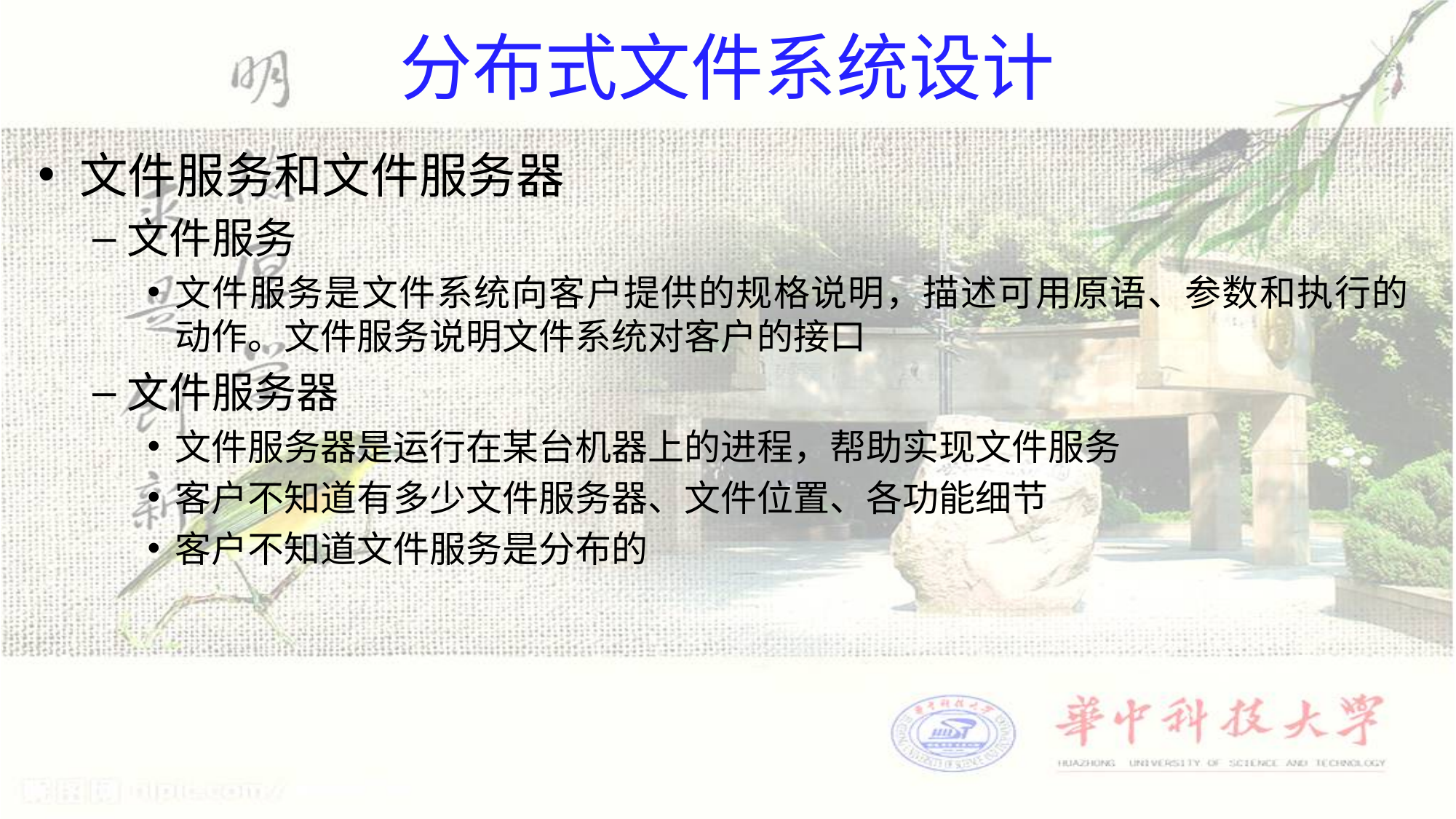

# 分布式文件系统设计
文件服务和文件服务器
文件服务
文件服务是文件系统向客户提供的规格说明，描述可用原语、参数和执行的动作。文件服务说明文件系统对客户的接口
文件服务器
文件服务器是运行在某台机器上的进程，帮助实现文件服务
客户不知道有多少文件服务器、文件位置、各功能细节
客户不知道文件服务是分布的